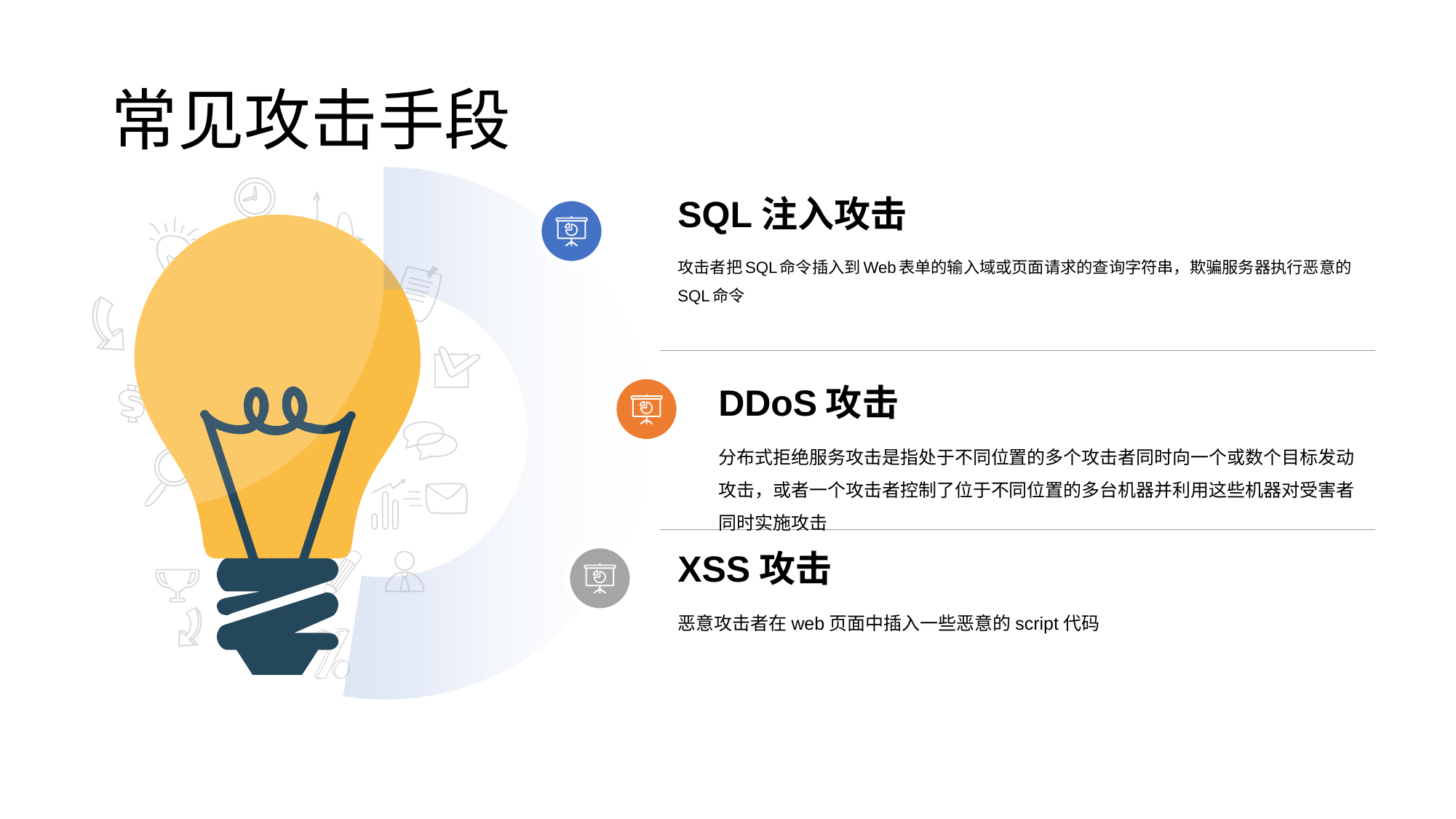

# 常见攻击手段

SQL注入攻击
攻击者把SQL命令插入到Web表单的输入域或页面请求的查询字符串，欺骗服务器执行恶意的SQL命令

DDoS攻击
分布式拒绝服务攻击是指处于不同位置的多个攻击者同时向一个或数个目标发动攻击，或者一个攻击者控制了位于不同位置的多台机器并利用这些机器对受害者同时实施攻击

XSS攻击
恶意攻击者在web页面中插入一些恶意的script代码

9